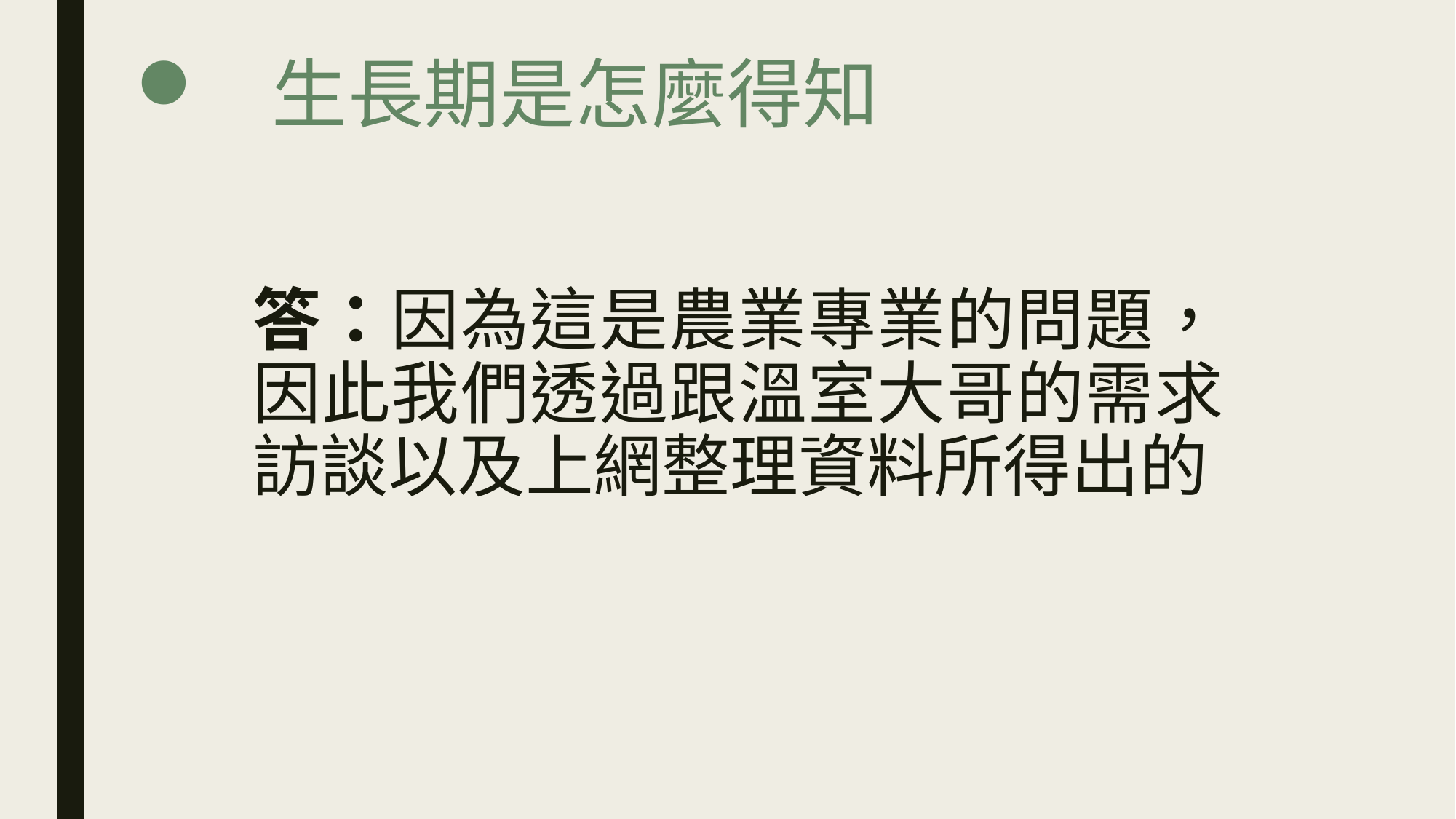

生長期是怎麼得知

答：因為這是農業專業的問題，因此我們透過跟溫室大哥的需求訪談以及上網整理資料所得出的